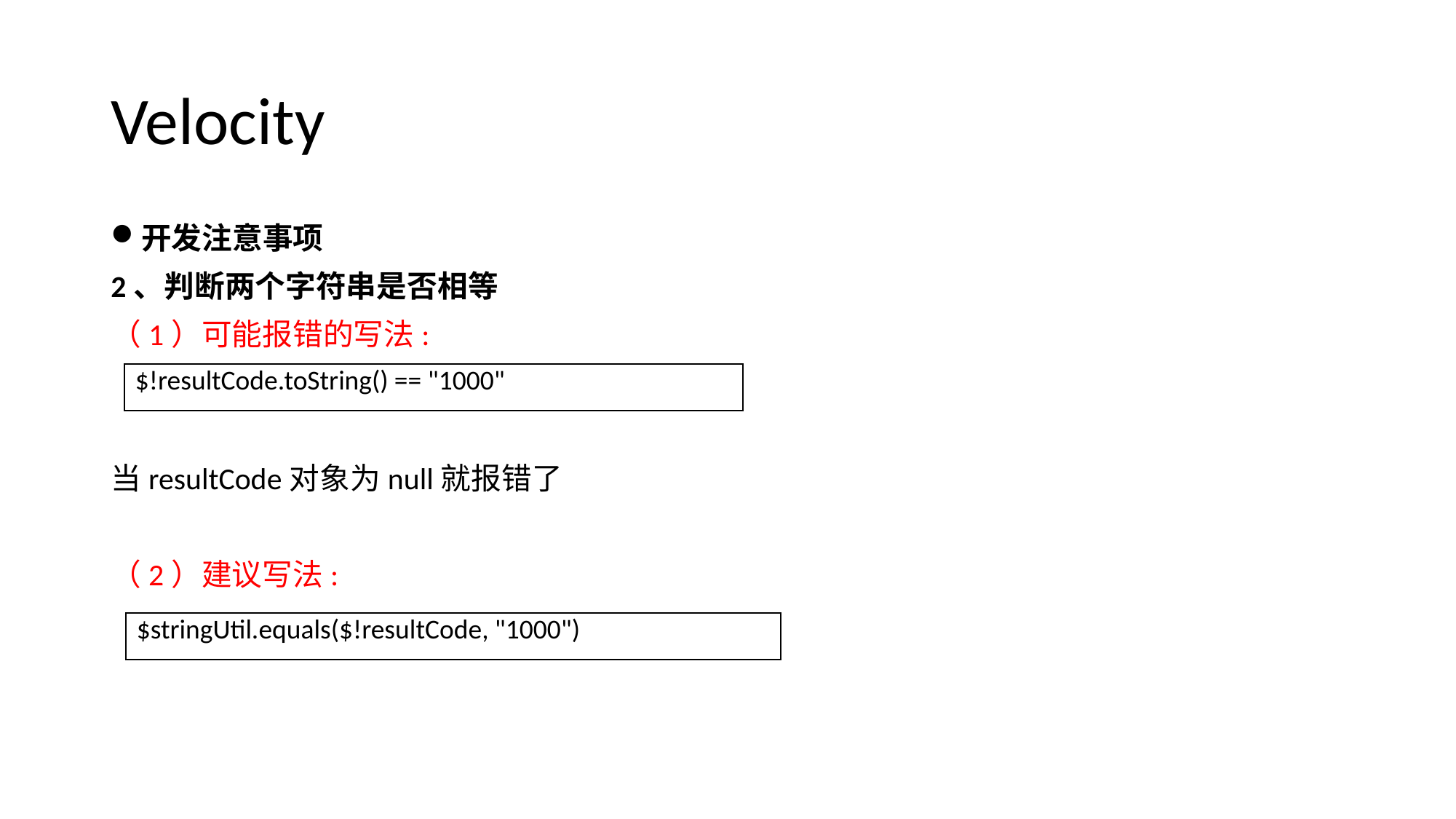

# Velocity
开发注意事项
2、判断两个字符串是否相等
（1）可能报错的写法:

当resultCode对象为null就报错了

（2）建议写法:

| $!resultCode.toString() == "1000" |
| --- |
| $stringUtil.equals($!resultCode, "1000") |
| --- |